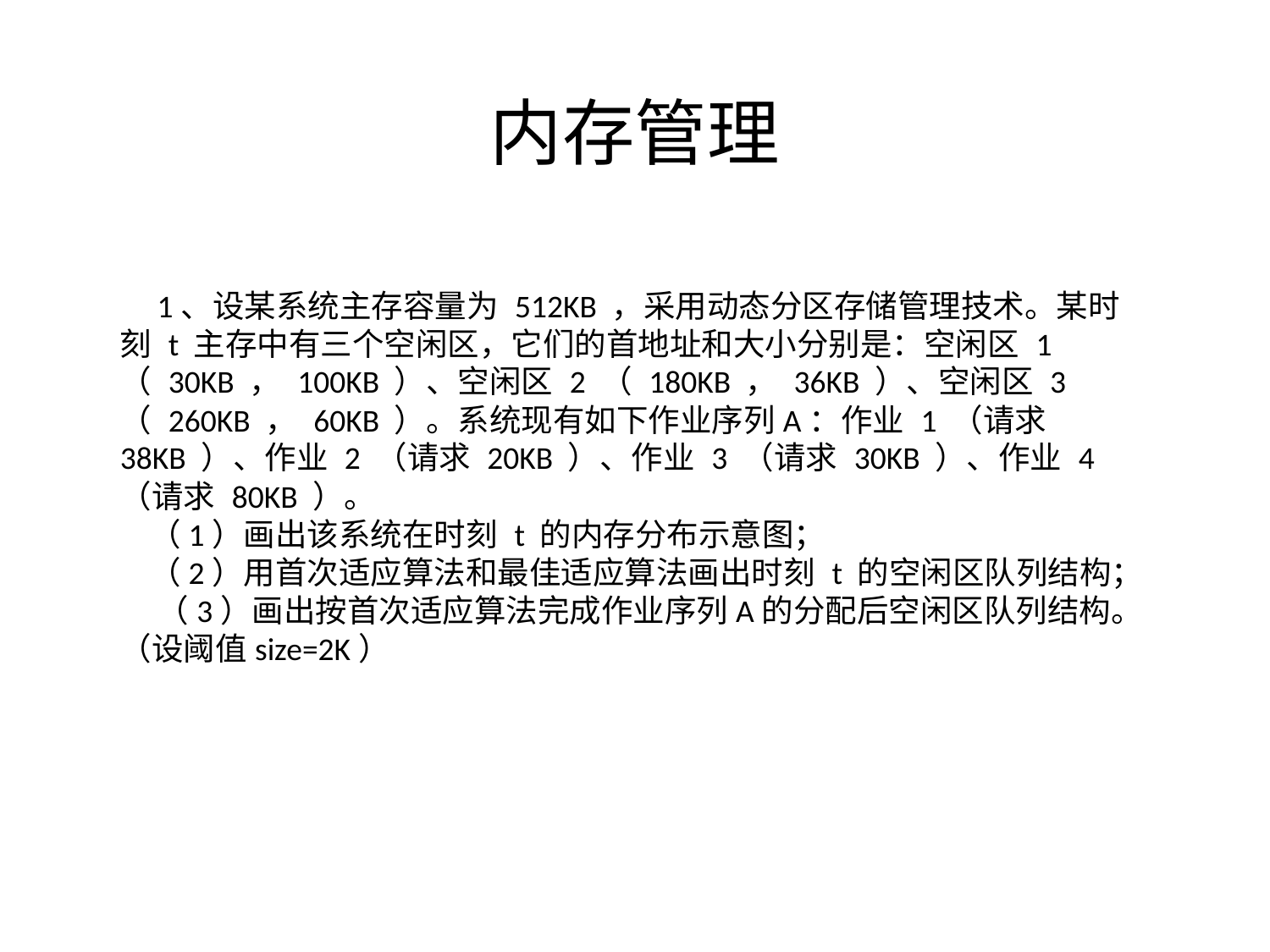

内存管理
1、设某系统主存容量为 512KB ，采用动态分区存储管理技术。某时刻 t 主存中有三个空闲区，它们的首地址和大小分别是：空闲区 1 （ 30KB ， 100KB ）、空闲区 2 （ 180KB ， 36KB ）、空闲区 3 （ 260KB ， 60KB ）。系统现有如下作业序列A：作业 1 （请求 38KB ）、作业 2 （请求 20KB ）、作业 3 （请求 30KB ）、作业 4 （请求 80KB ）。
    （1）画出该系统在时刻 t 的内存分布示意图；
    （2）用首次适应算法和最佳适应算法画出时刻 t 的空闲区队列结构；
（3）画出按首次适应算法完成作业序列A的分配后空闲区队列结构。（设阈值size=2K）